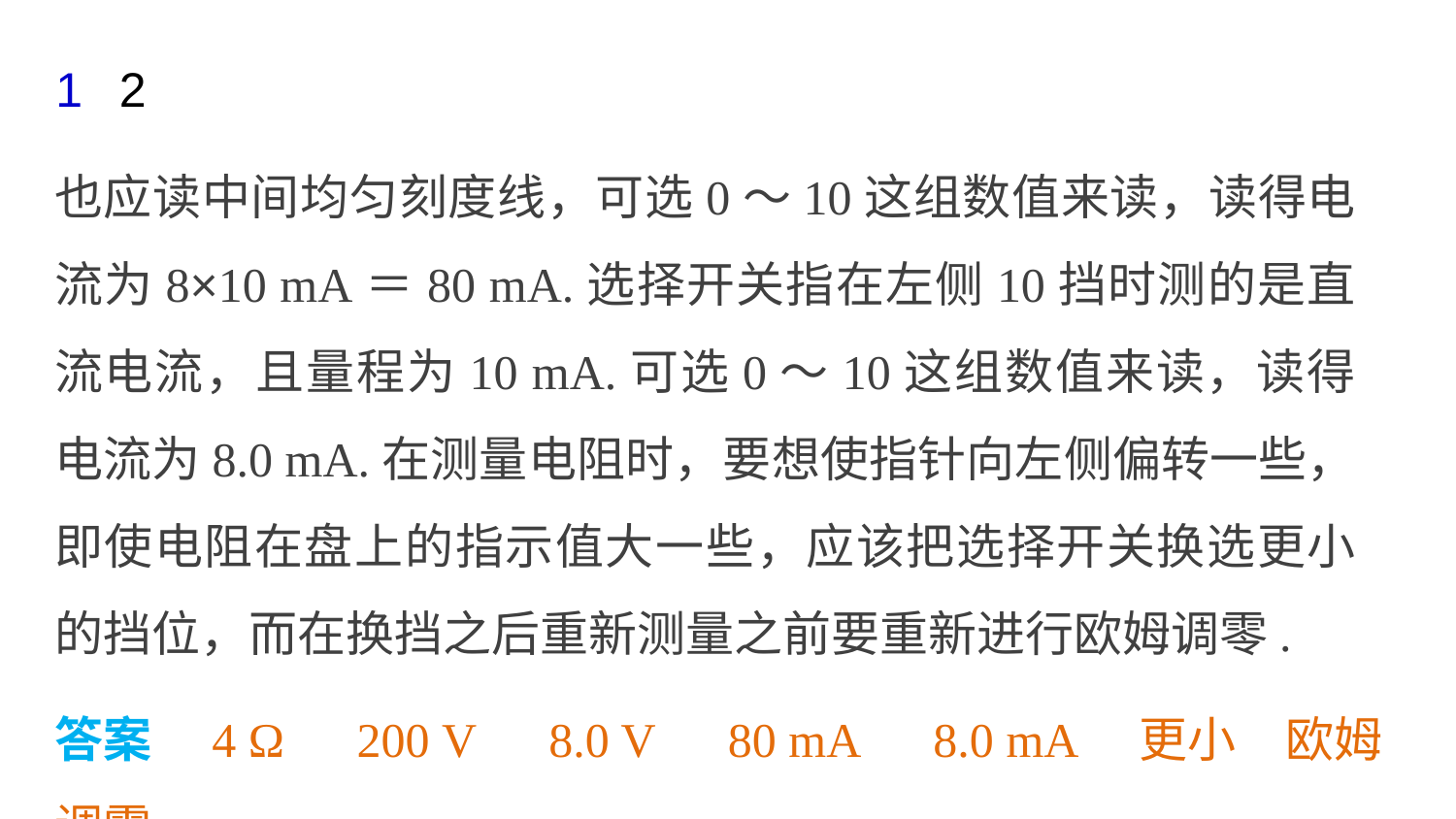

1
2
也应读中间均匀刻度线，可选0～10这组数值来读，读得电流为8×10 mA＝80 mA.选择开关指在左侧10挡时测的是直流电流，且量程为10 mA.可选0～10这组数值来读，读得电流为8.0 mA.在测量电阻时，要想使指针向左侧偏转一些，即使电阻在盘上的指示值大一些，应该把选择开关换选更小的挡位，而在换挡之后重新测量之前要重新进行欧姆调零.
答案　4 Ω　200 V　8.0 V　80 mA　8.0 mA　更小　欧姆调零